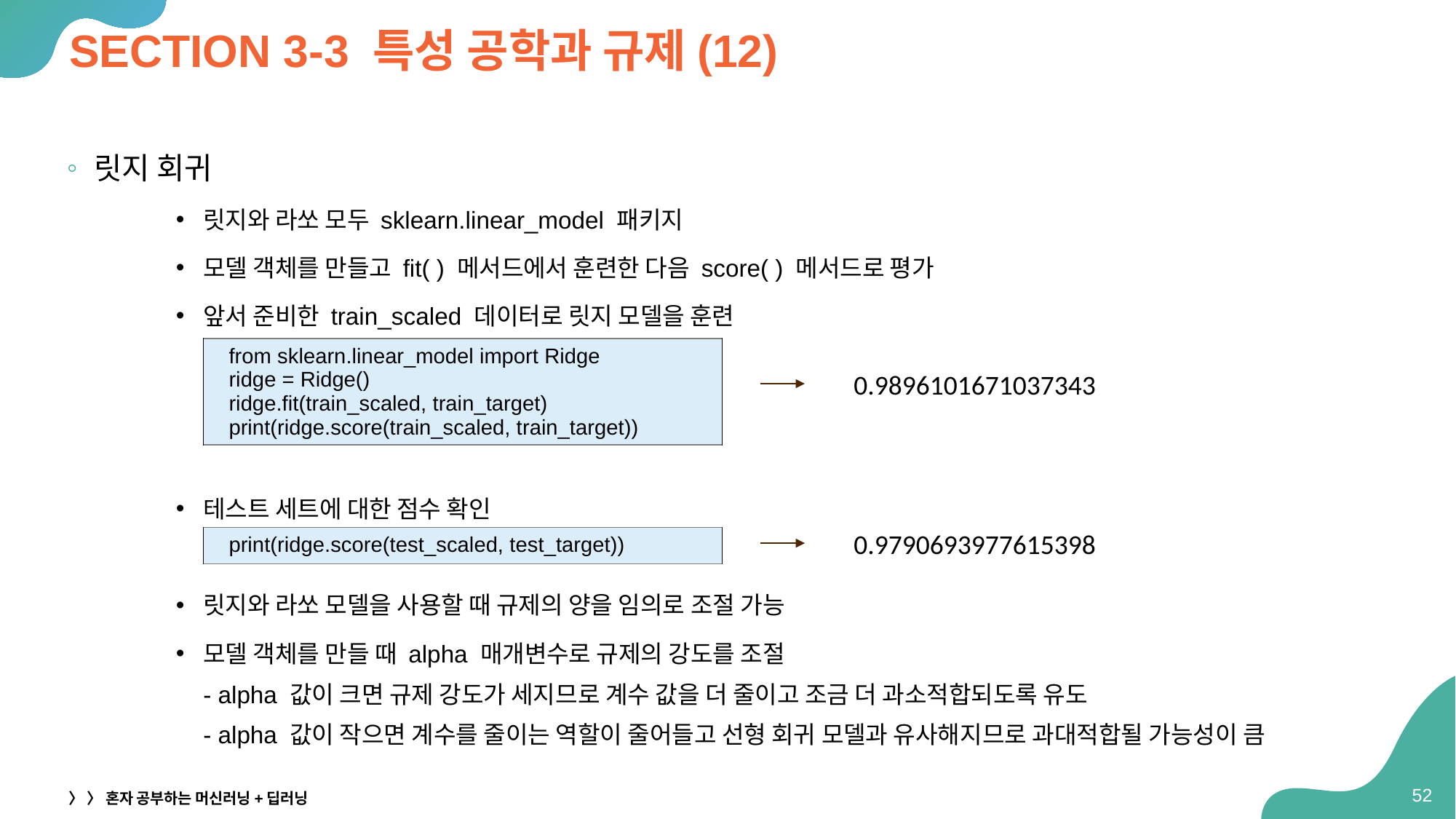

# SECTION 3-3 특성 공학과 규제(12)
릿지 회귀
릿지와 라쏘 모두 sklearn.linear_model 패키지
모델 객체를 만들고 fit( ) 메서드에서 훈련한 다음 score( ) 메서드로 평가
앞서 준비한 train_scaled 데이터로 릿지 모델을 훈련

테스트 세트에 대한 점수 확인

릿지와 라쏘 모델을 사용할 때 규제의 양을 임의로 조절 가능
모델 객체를 만들 때 alpha 매개변수로 규제의 강도를 조절
- alpha 값이 크면 규제 강도가 세지므로 계수 값을 더 줄이고 조금 더 과소적합되도록 유도
- alpha 값이 작으면 계수를 줄이는 역할이 줄어들고 선형 회귀 모델과 유사해지므로 과대적합될 가능성이 큼
| from sklearn.linear\_model import Ridge ridge = Ridge() ridge.fit(train\_scaled, train\_target) print(ridge.score(train\_scaled, train\_target)) |
| --- |
0.9896101671037343
0.9790693977615398
| print(ridge.score(test\_scaled, test\_target)) |
| --- |
52
〉 〉 혼자 공부하는 머신러닝+딥러닝